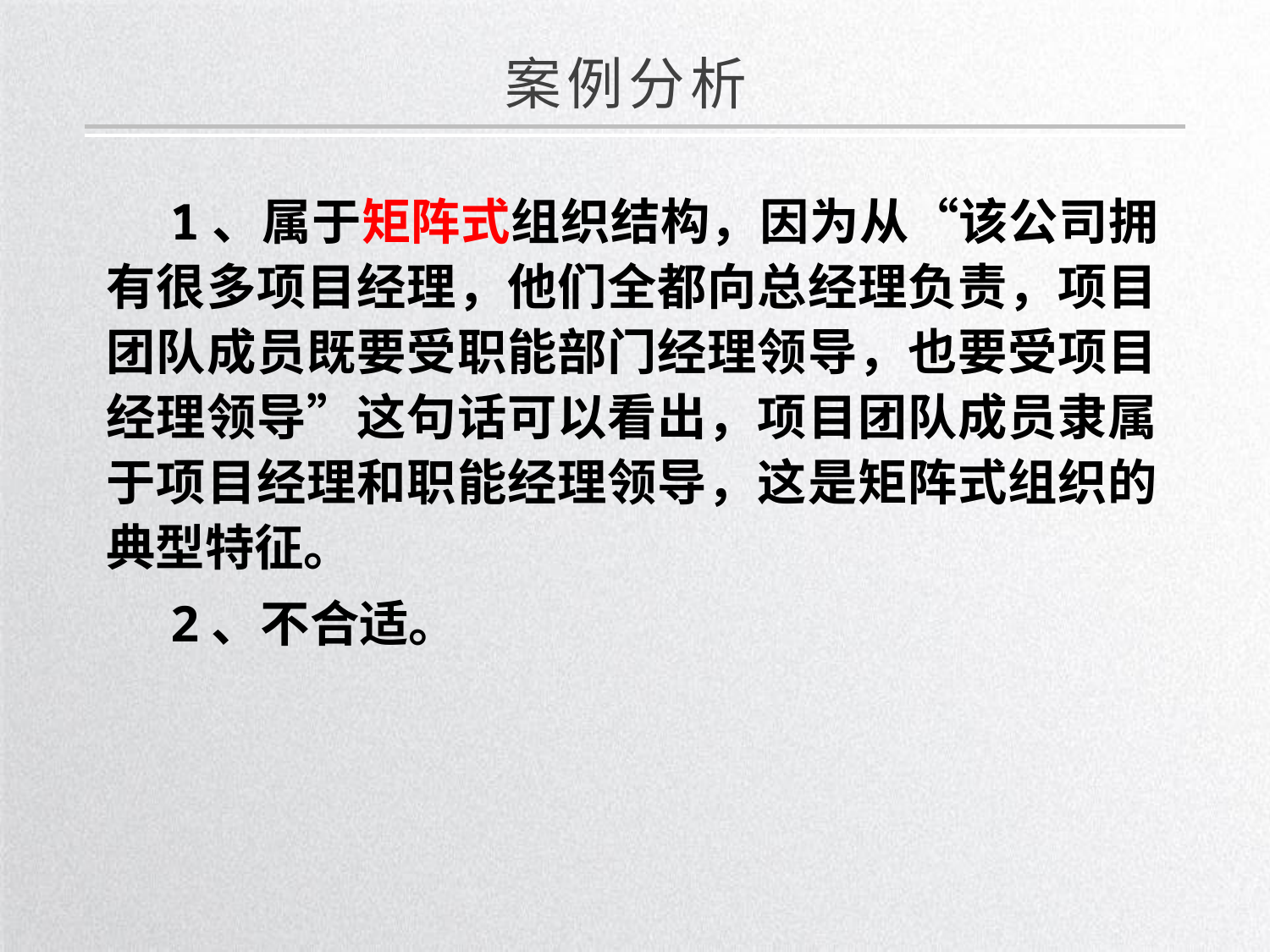

案例分析
1、属于矩阵式组织结构，因为从“该公司拥有很多项目经理，他们全都向总经理负责，项目团队成员既要受职能部门经理领导，也要受项目经理领导”这句话可以看出，项目团队成员隶属于项目经理和职能经理领导，这是矩阵式组织的典型特征。
2、不合适。